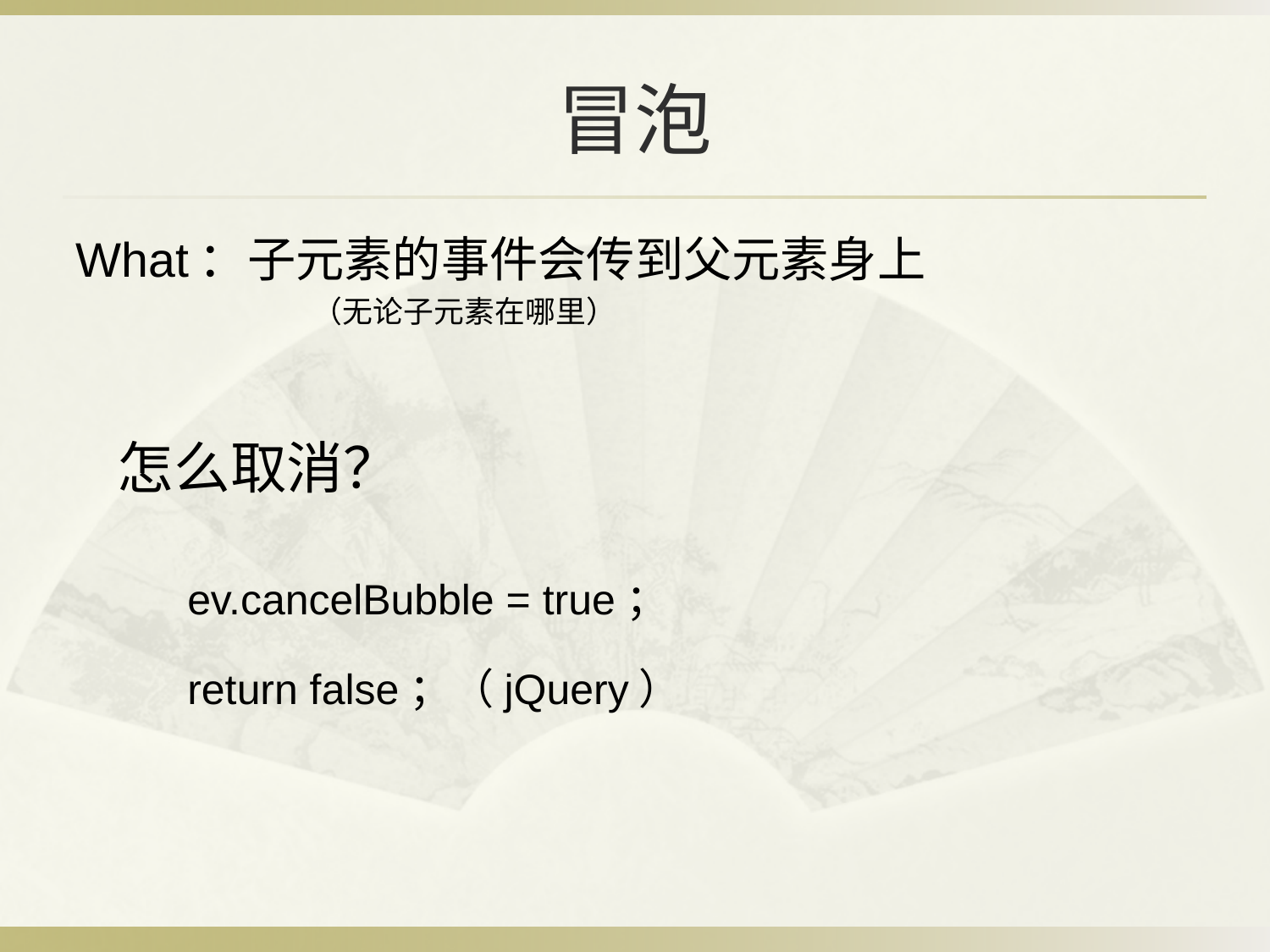

# 冒泡
What：子元素的事件会传到父元素身上
（无论子元素在哪里）

怎么取消？
ev.cancelBubble = true；
return false；（jQuery）